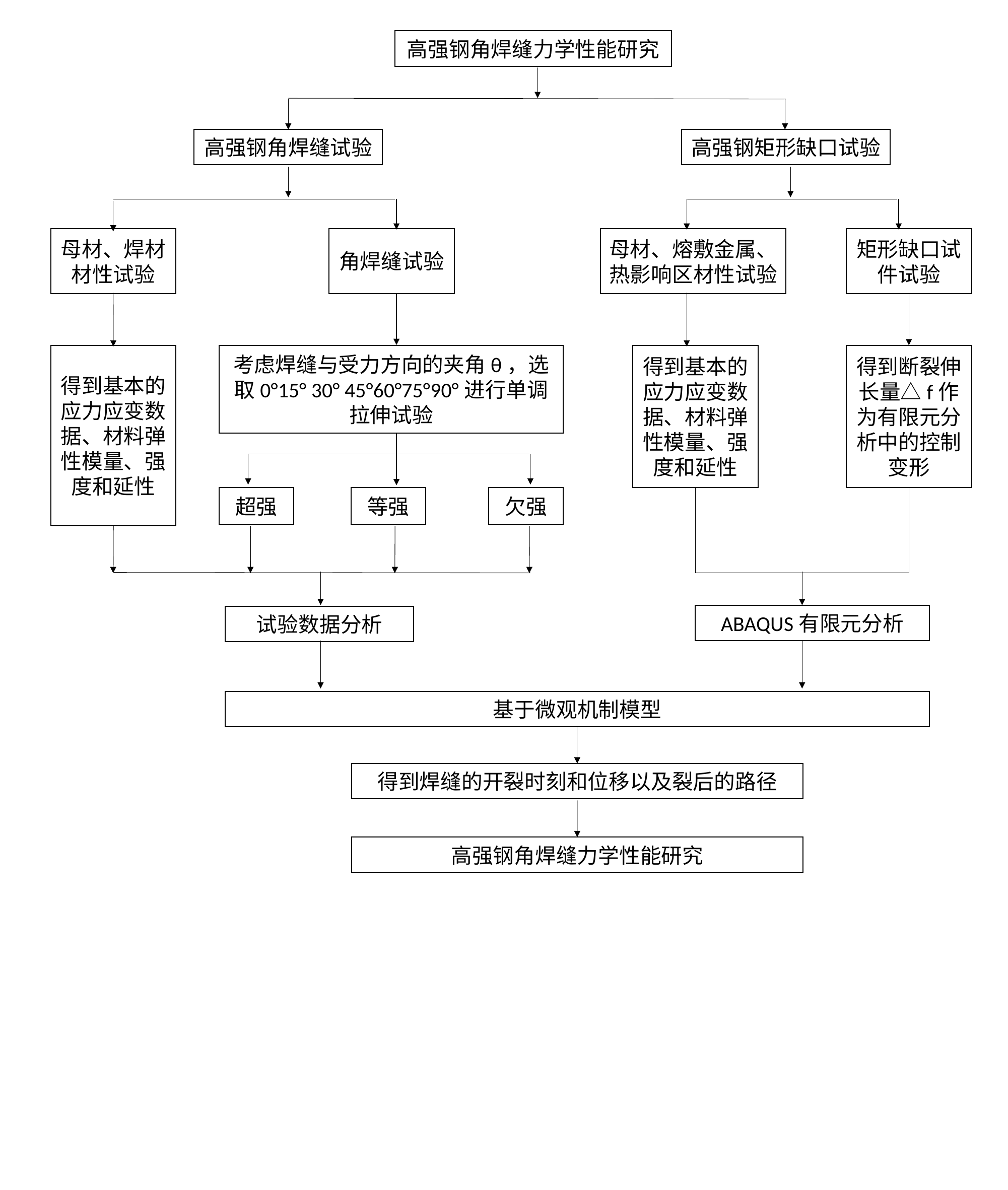

高强钢角焊缝力学性能研究
高强钢角焊缝试验
高强钢矩形缺口试验
母材、焊材材性试验
角焊缝试验
母材、熔敷金属、热影响区材性试验
矩形缺口试件试验
得到基本的应力应变数据、材料弹性模量、强度和延性
考虑焊缝与受力方向的夹角θ，选取0°15° 30° 45°60°75°90°进行单调拉伸试验
得到基本的应力应变数据、材料弹性模量、强度和延性
得到断裂伸长量△f作为有限元分析中的控制变形
超强
等强
欠强
ABAQUS有限元分析
试验数据分析
基于微观机制模型
得到焊缝的开裂时刻和位移以及裂后的路径
高强钢角焊缝力学性能研究